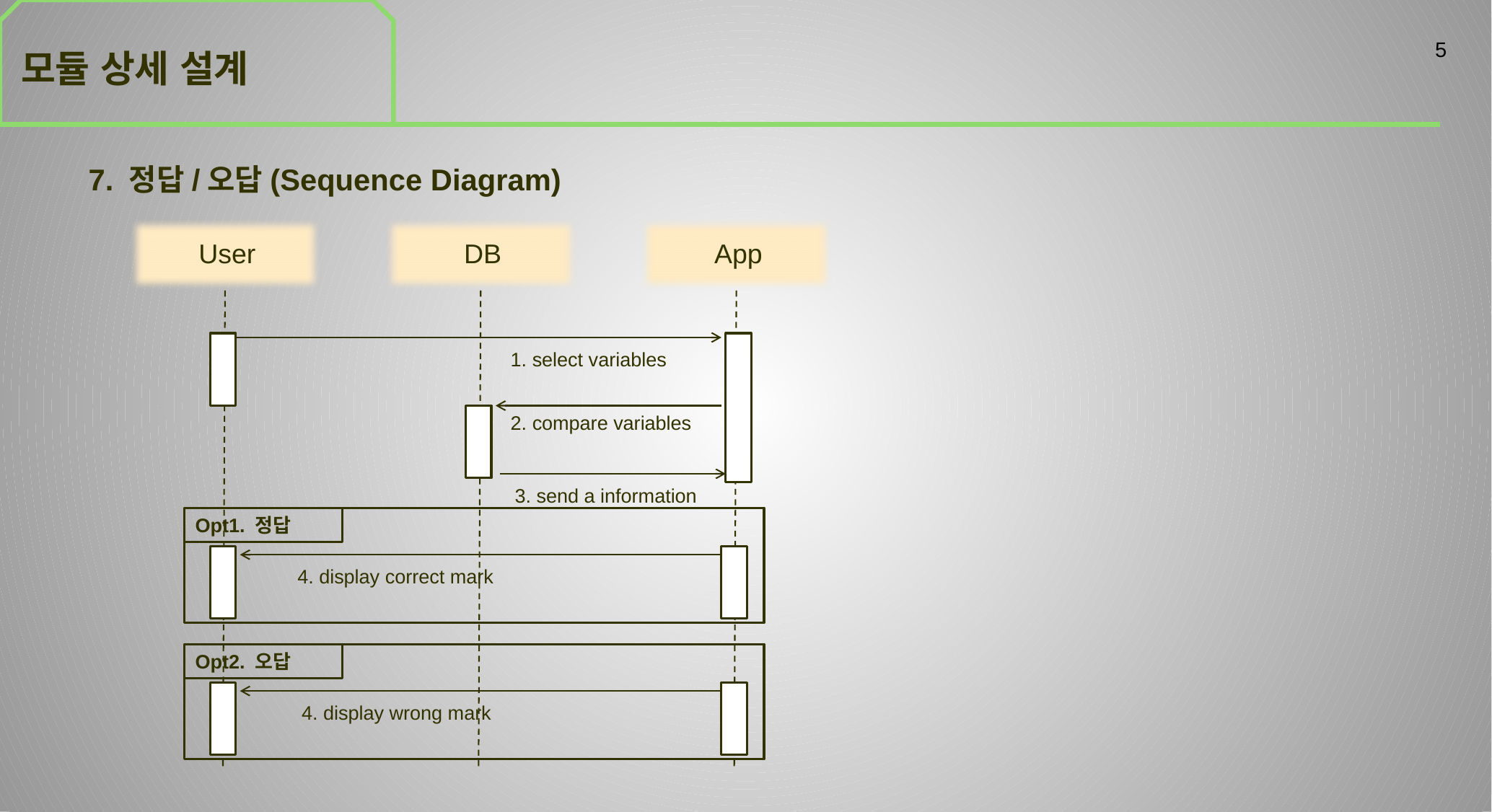

모듈 상세 설계
5
 7. 정답/오답(Sequence Diagram)

User
DB
App

1. select variables

2. compare variables
3. send a information

Opt1. 정답

4. display correct mark

Opt2. 오답

4. display wrong mark